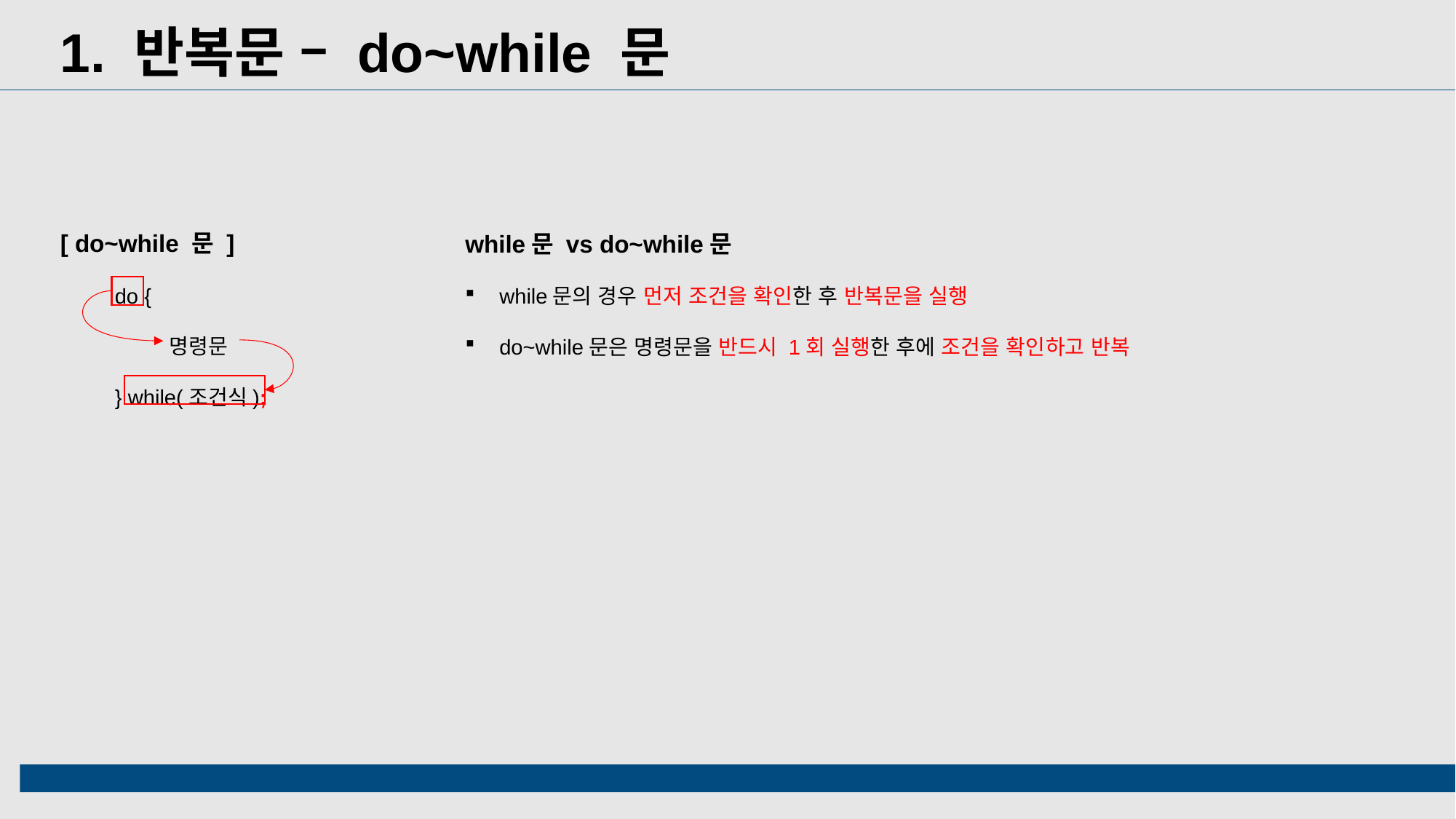

1. 반복문 – do~while 문
[ do~while 문 ]
do {
명령문
} while(조건식);
while문 vs do~while문
while문의 경우 먼저 조건을 확인한 후 반복문을 실행
do~while문은 명령문을 반드시 1회 실행한 후에 조건을 확인하고 반복